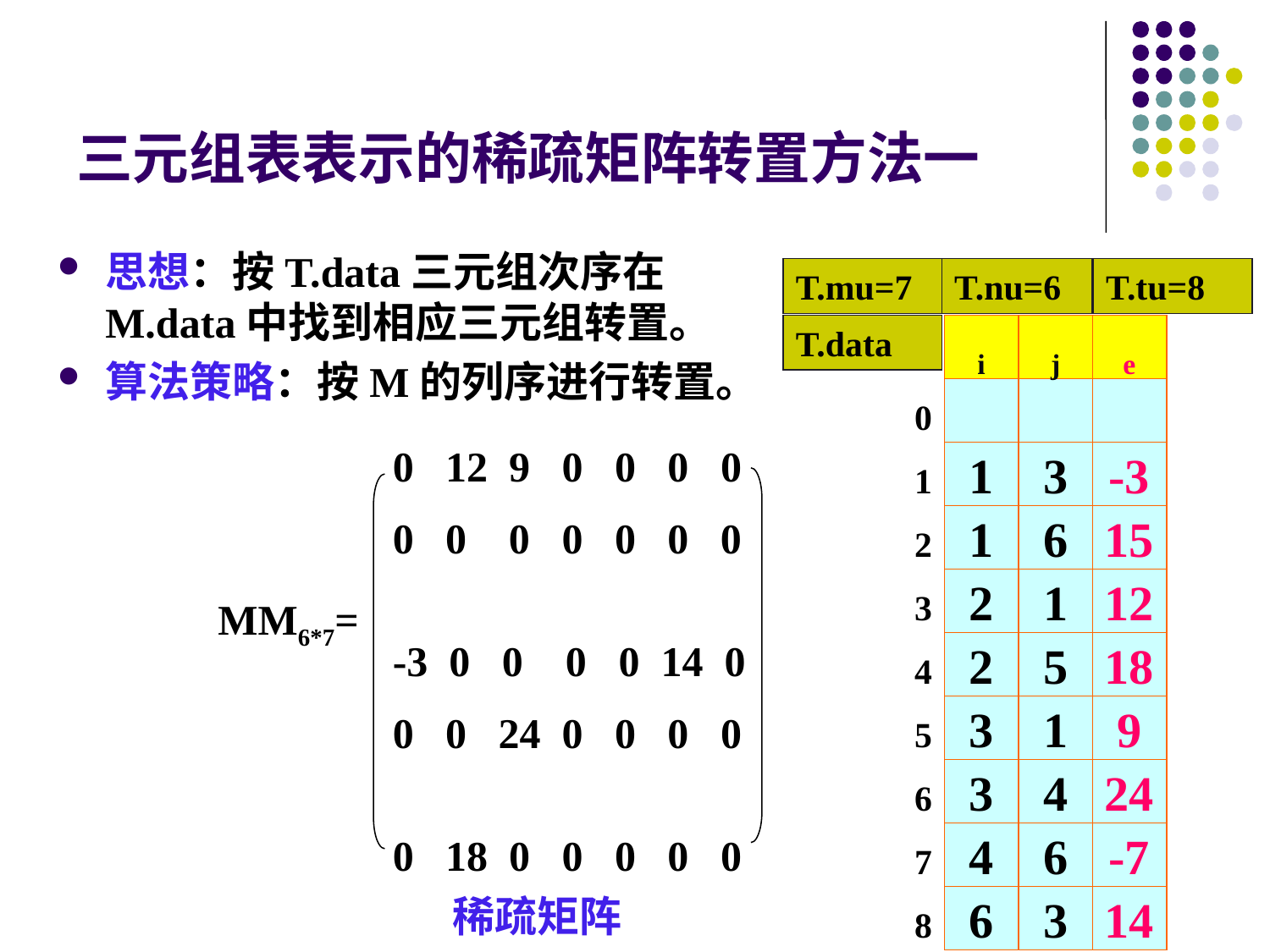

# 三元组表表示的稀疏矩阵转置方法一
思想：按T.data三元组次序在M.data中找到相应三元组转置。
算法策略：按M的列序进行转置。

T.mu=7
T.nu=6
T.tu=8
T.data
i
j
e

0
1
3
-3
1
1
6
15
2
2
1
12
3
2
5
18
4
3
1
9
5
3
4
24
6
4
6
-7
7
6
3
14
8
0   12  9   0   0   0   0
0   0    0   0   0   0   0
-3  0   0    0   0  14  0
0   0   24  0   0   0   0
0   18  0   0   0   0   0
15  0   0  –7  0   0   0

MM6*7=
稀疏矩阵